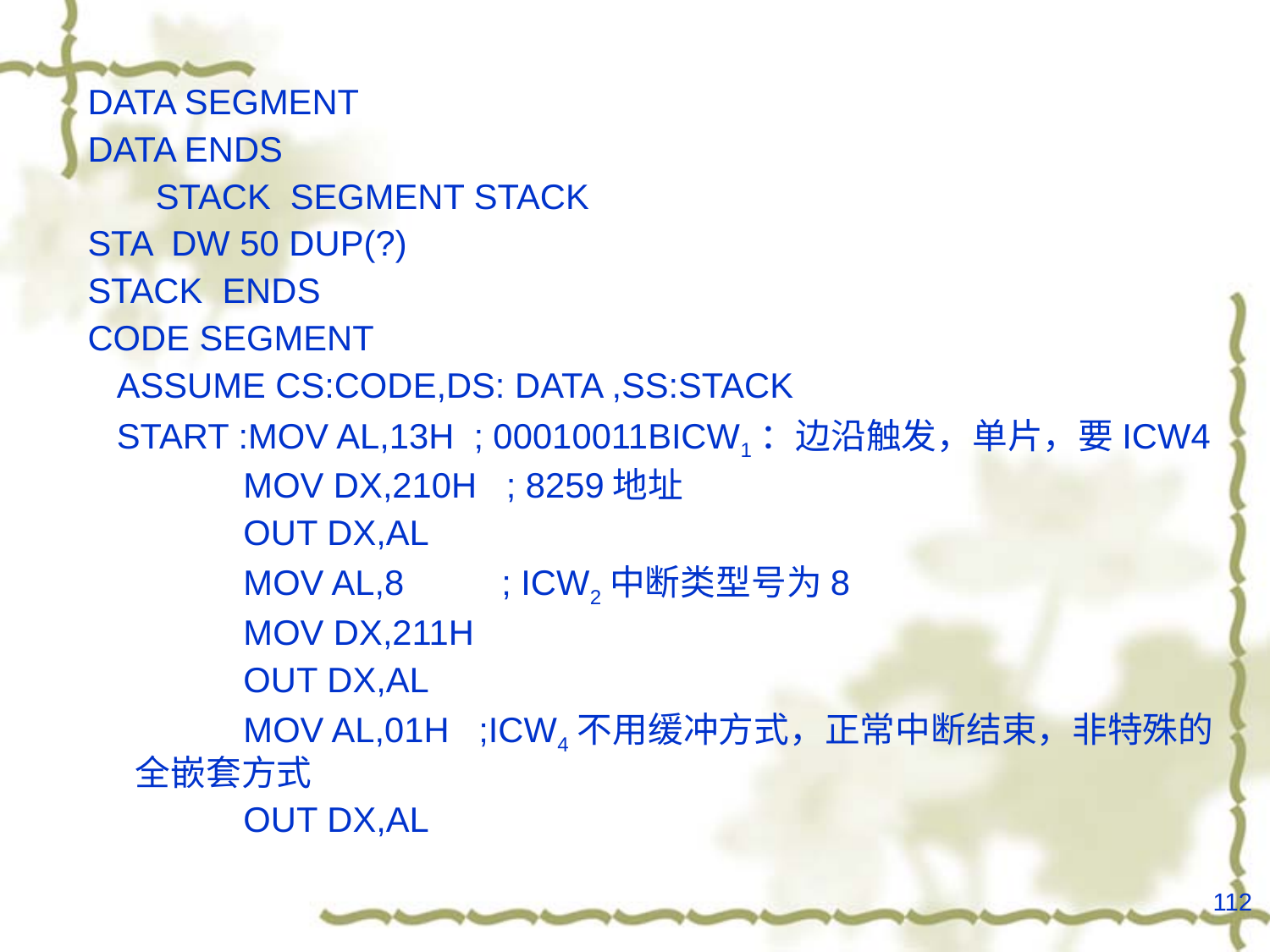

DATA SEGMENT
DATA ENDS
       STACK  SEGMENT STACK
STA  DW 50 DUP(?)
STACK  ENDS
CODE SEGMENT
   ASSUME CS:CODE,DS: DATA ,SS:STACK
   START :MOV AL,13H  ; 00010011BICW1：边沿触发，单片，要ICW4
                MOV DX,210H   ; 8259地址
                OUT DX,AL
                MOV AL,8          ; ICW2中断类型号为8
                MOV DX,211H
                OUT DX,AL
                MOV AL,01H   ;ICW4不用缓冲方式，正常中断结束，非特殊的全嵌套方式
                OUT DX,AL
112